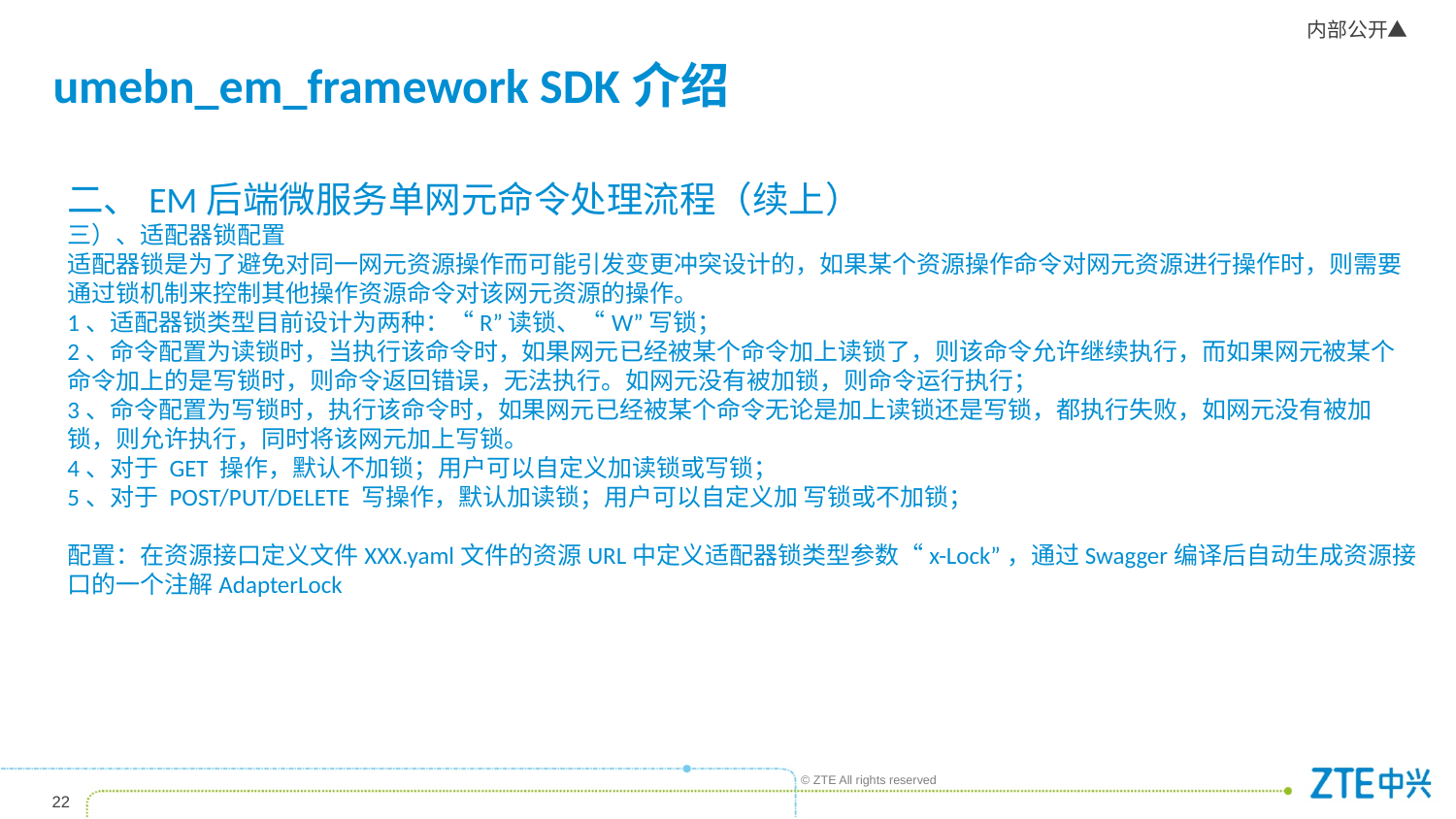

# umebn_em_framework SDK介绍
二、EM后端微服务单网元命令处理流程（续上）
三）、适配器锁配置
适配器锁是为了避免对同一网元资源操作而可能引发变更冲突设计的，如果某个资源操作命令对网元资源进行操作时，则需要通过锁机制来控制其他操作资源命令对该网元资源的操作。
1、适配器锁类型目前设计为两种：“R”读锁、“W”写锁；
2、命令配置为读锁时，当执行该命令时，如果网元已经被某个命令加上读锁了，则该命令允许继续执行，而如果网元被某个命令加上的是写锁时，则命令返回错误，无法执行。如网元没有被加锁，则命令运行执行；
3、命令配置为写锁时，执行该命令时，如果网元已经被某个命令无论是加上读锁还是写锁，都执行失败，如网元没有被加锁，则允许执行，同时将该网元加上写锁。
4、对于 GET 操作，默认不加锁；用户可以自定义加读锁或写锁；
5、对于 POST/PUT/DELETE 写操作，默认加读锁；用户可以自定义加 写锁或不加锁；

配置：在资源接口定义文件XXX.yaml文件的资源URL中定义适配器锁类型参数“x-Lock”，通过Swagger编译后自动生成资源接口的一个注解AdapterLock